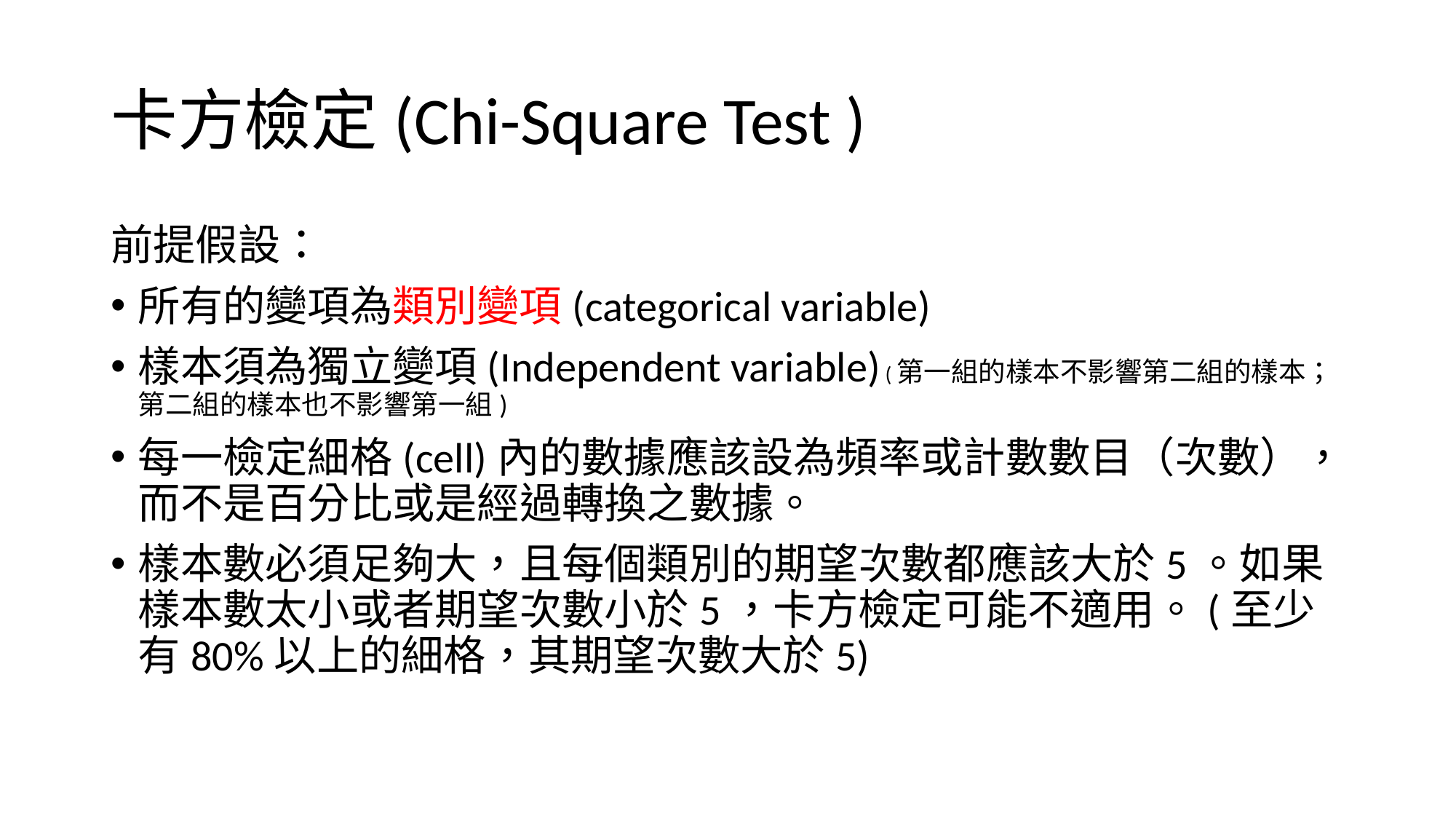

# 卡方檢定(Chi-Square Test )
前提假設：
所有的變項為類別變項(categorical variable)
樣本須為獨立變項(Independent variable) (第一組的樣本不影響第二組的樣本；第二組的樣本也不影響第一組)
每一檢定細格(cell)內的數據應該設為頻率或計數數目（次數），而不是百分比或是經過轉換之數據。
樣本數必須足夠大，且每個類別的期望次數都應該大於5。如果樣本數太小或者期望次數小於5，卡方檢定可能不適用。(至少有80%以上的細格，其期望次數大於5)